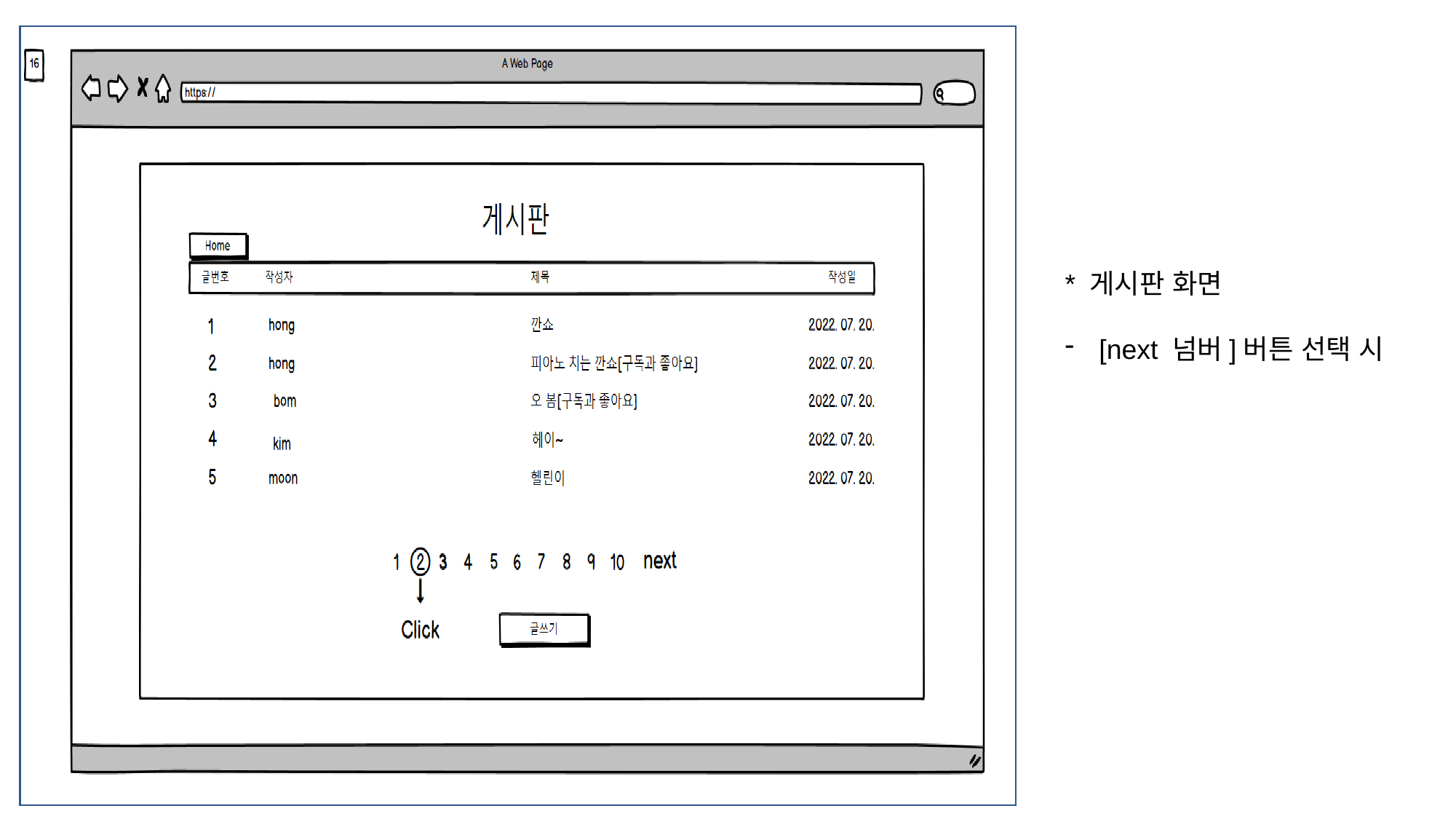

* 게시판 화면

[next 넘버]버튼 선택 시